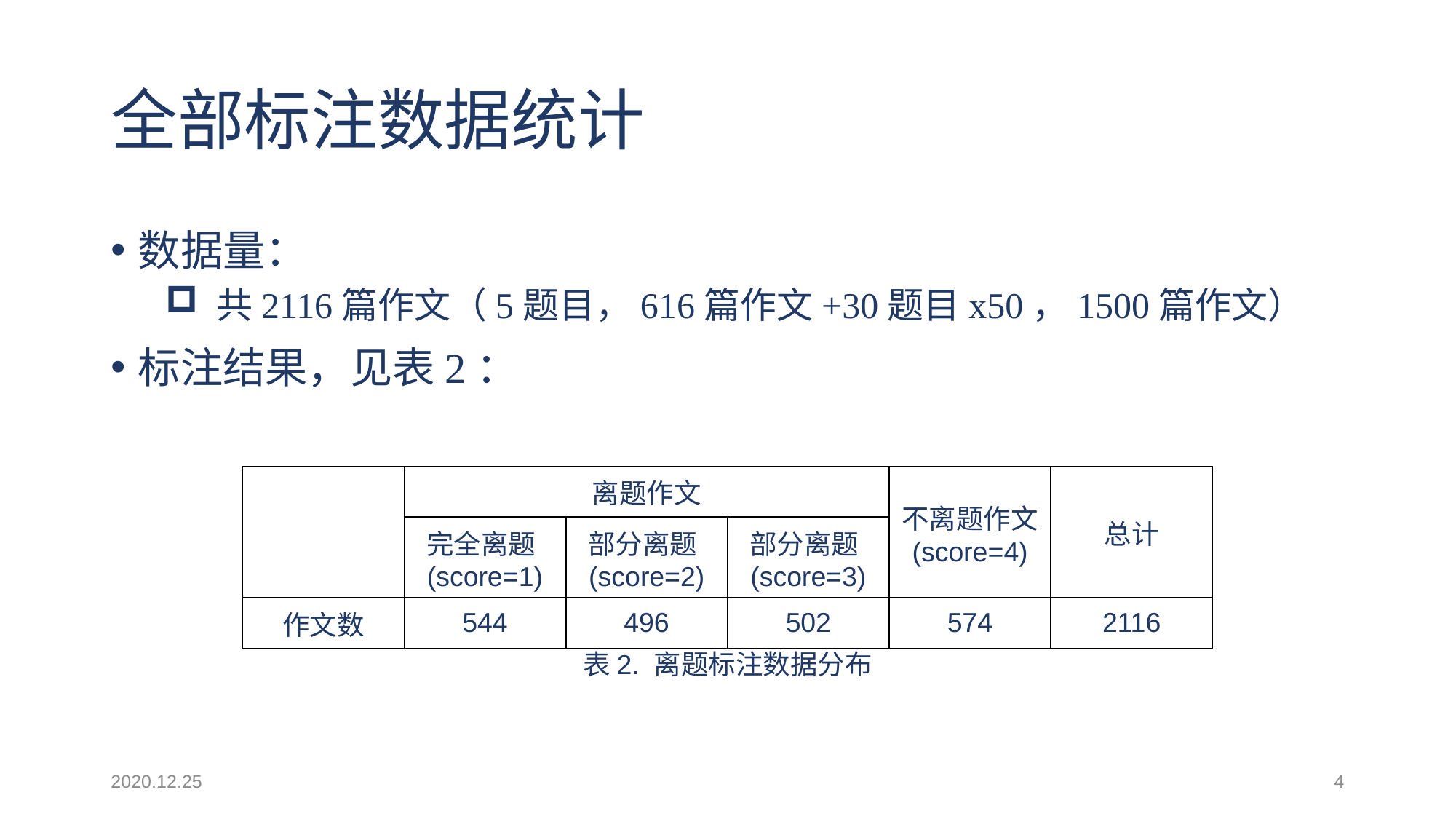

# 全部标注数据统计
数据量：
 共2116篇作文（5题目，616篇作文+30题目x50，1500篇作文）
标注结果，见表2：
|  | 离题作文 |  |  | 不离题作文 (score=4) | 总计 |
| --- | --- | --- | --- | --- | --- |
|  | 完全离题(score=1) | 部分离题(score=2) | 部分离题(score=3) | Score=4 |  |
| 作文数 | 544 | 496 | 502 | 574 | 2116 |
表2. 离题标注数据分布
2020.12.25
4